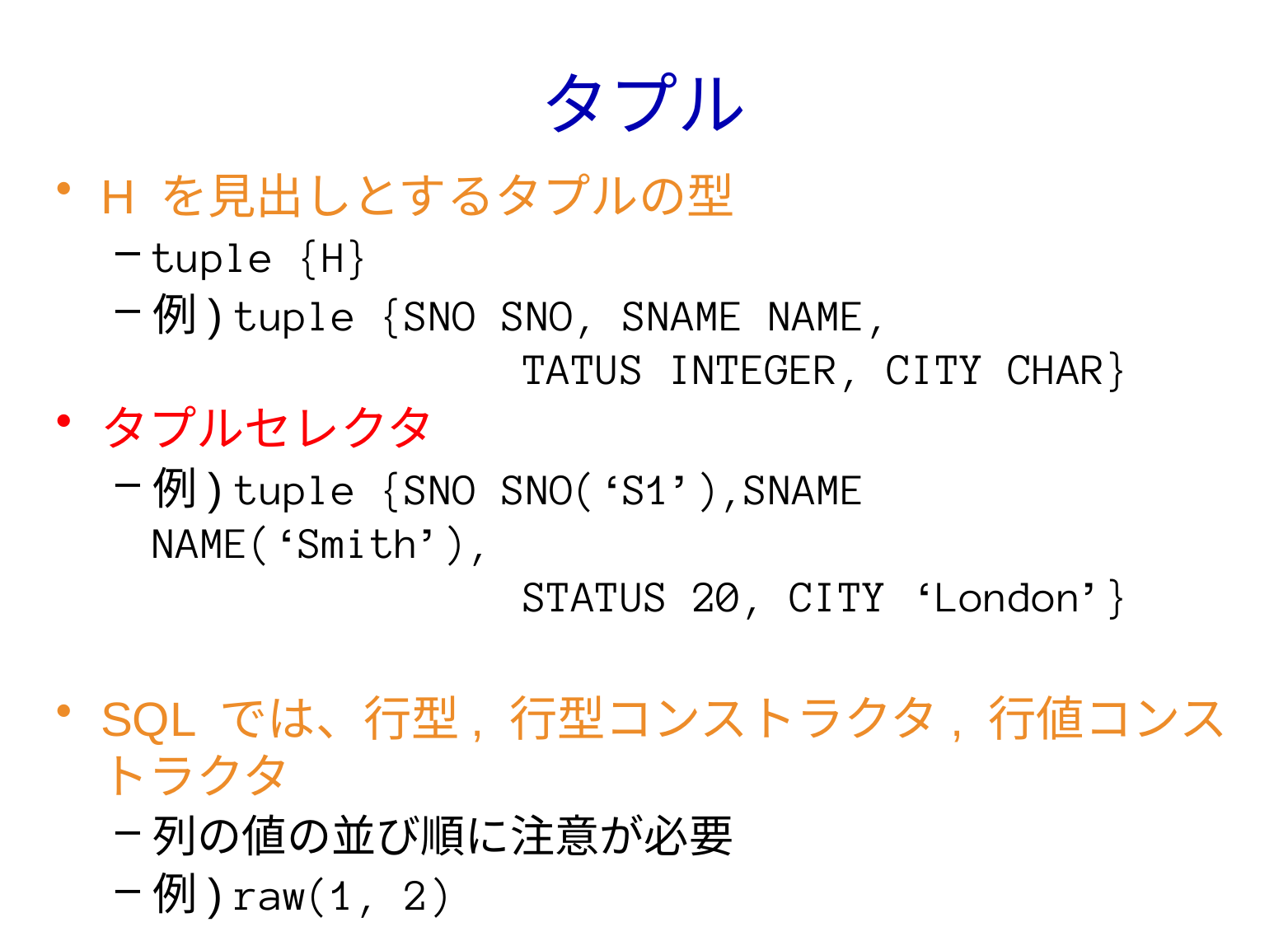

# タプル
H を見出しとするタプルの型
tuple {H}
例) tuple {SNO SNO, SNAME NAME,
			TATUS INTEGER, CITY CHAR}
タプルセレクタ
例) tuple {SNO SNO(‘S1’),SNAME NAME(‘Smith’),
			STATUS 20, CITY ‘London’}

SQL では、行型, 行型コンストラクタ, 行値コンストラクタ
列の値の並び順に注意が必要
例) raw(1, 2)